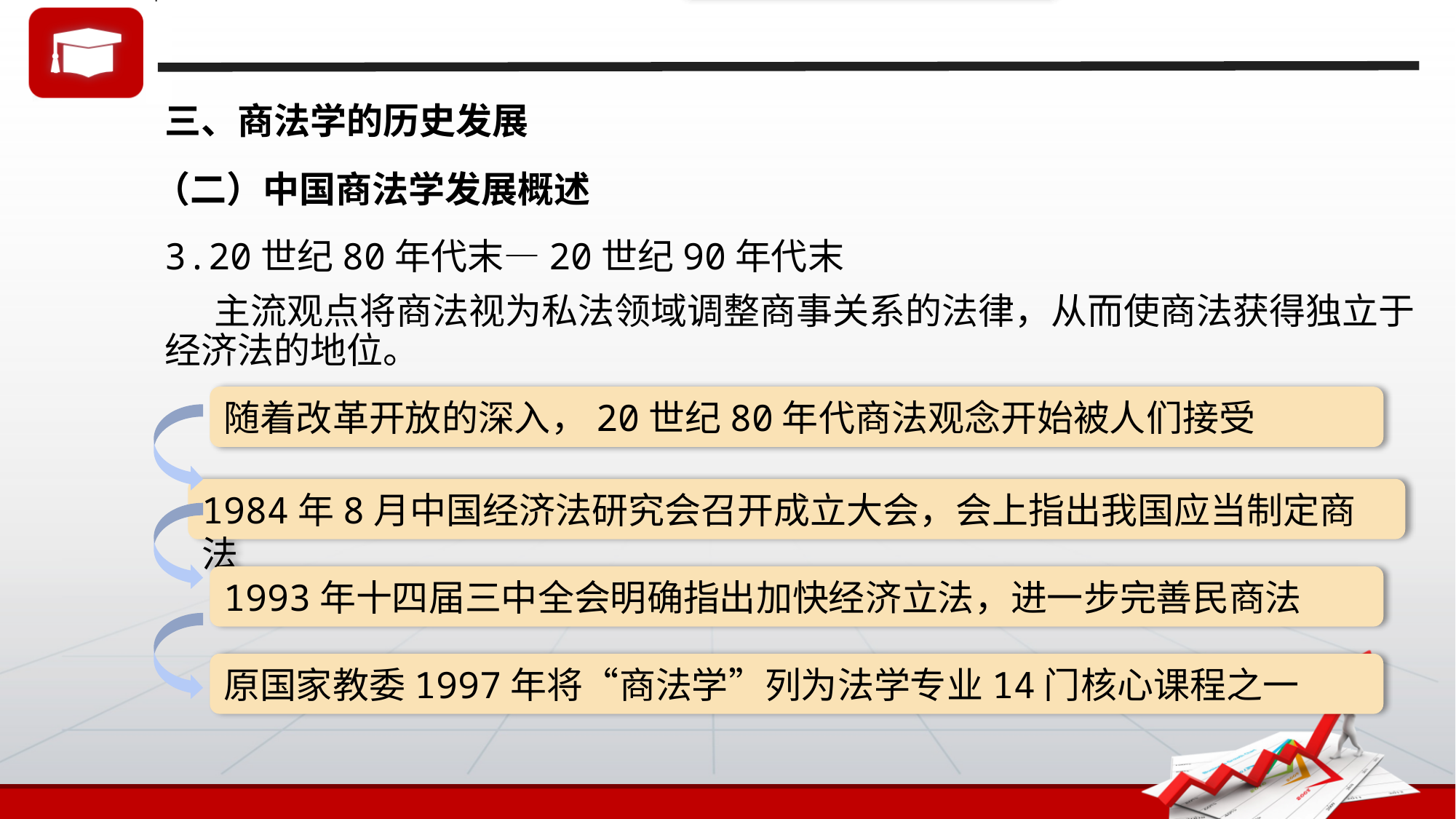

三、商法学的历史发展
 （二）中国商法学发展概述
3.20世纪80年代末—20世纪90年代末
     主流观点将商法视为私法领域调整商事关系的法律，从而使商法获得独立于经济法的地位。

随着改革开放的深入，20世纪80年代商法观念开始被人们接受

1984年8月中国经济法研究会召开成立大会，会上指出我国应当制定商法

1993年十四届三中全会明确指出加快经济立法，进一步完善民商法

原国家教委1997年将“商法学”列为法学专业14门核心课程之一